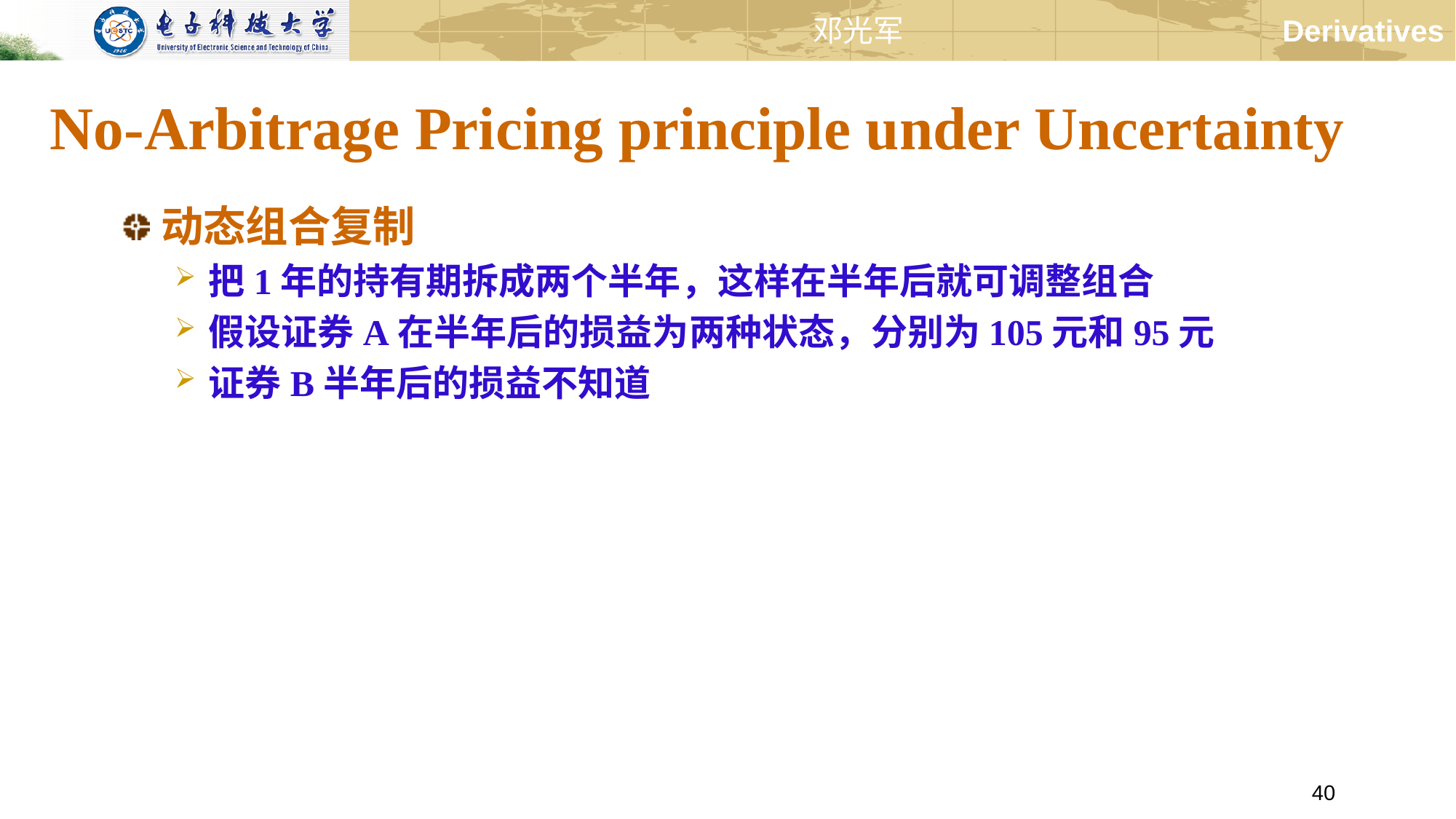

No-Arbitrage Pricing principle under Uncertainty
动态组合复制
把1年的持有期拆成两个半年，这样在半年后就可调整组合
假设证券A在半年后的损益为两种状态，分别为105元和95元
证券B半年后的损益不知道